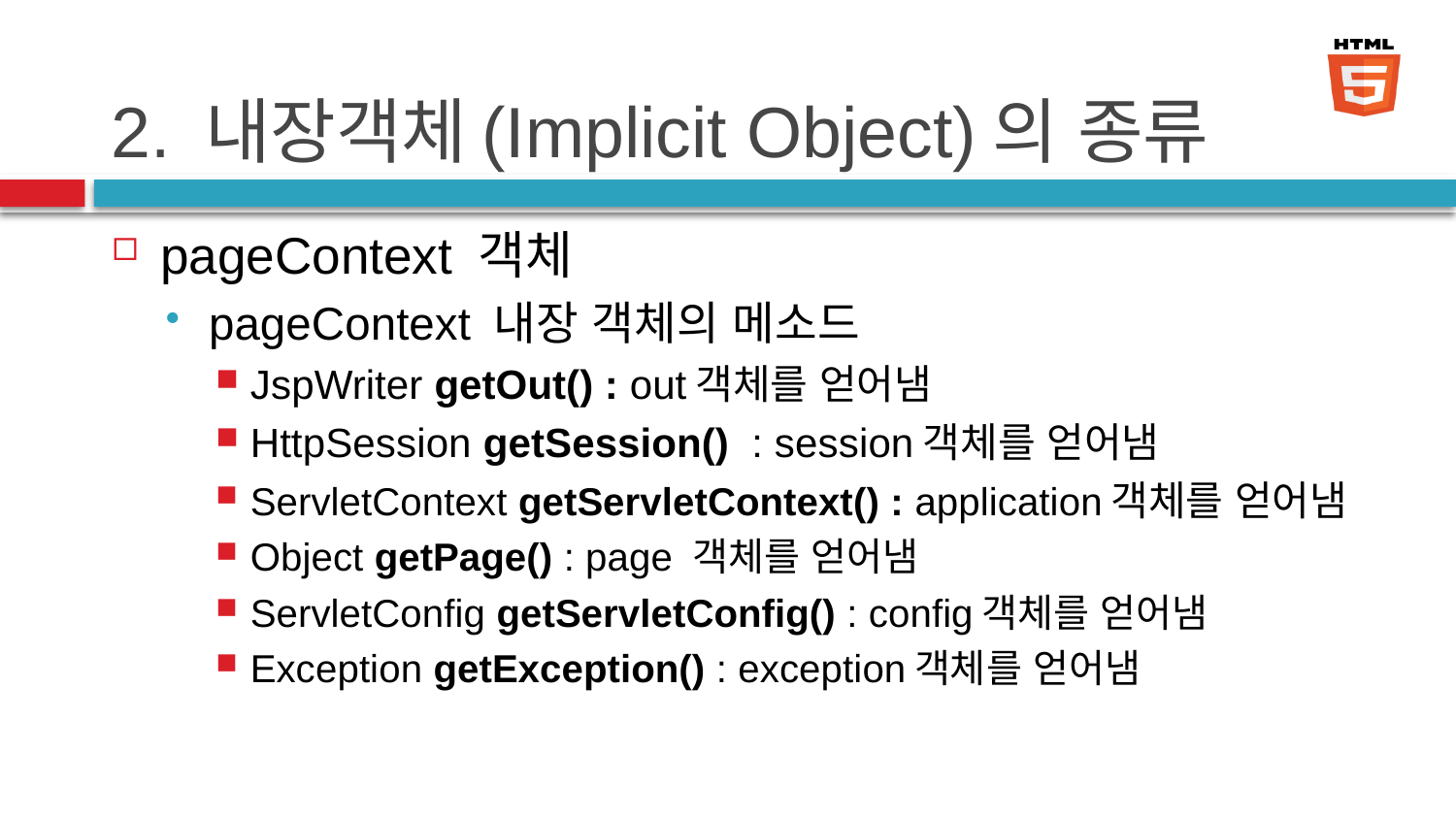

# 2. 내장객체(Implicit Object)의 종류
pageContext 객체
pageContext 내장 객체의 메소드
JspWriter getOut() : out객체를 얻어냄
HttpSession getSession()  : session객체를 얻어냄
ServletContext getServletContext() : application객체를 얻어냄
Object getPage() : page 객체를 얻어냄
ServletConfig getServletConfig() : config객체를 얻어냄
Exception getException() : exception객체를 얻어냄